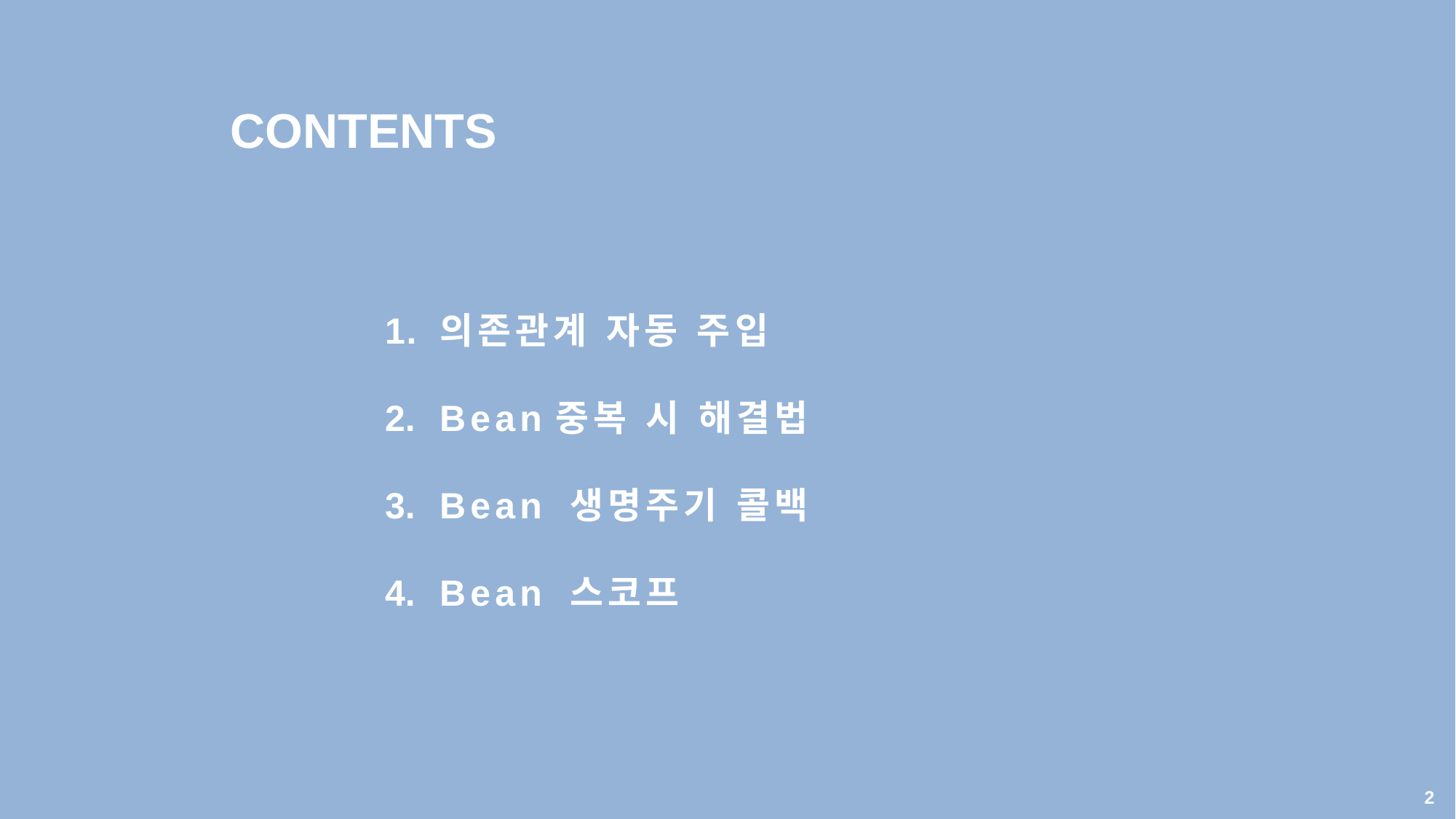

CONTENTS
의존관계 자동 주입
Bean중복 시 해결법
Bean 생명주기 콜백
Bean 스코프

2